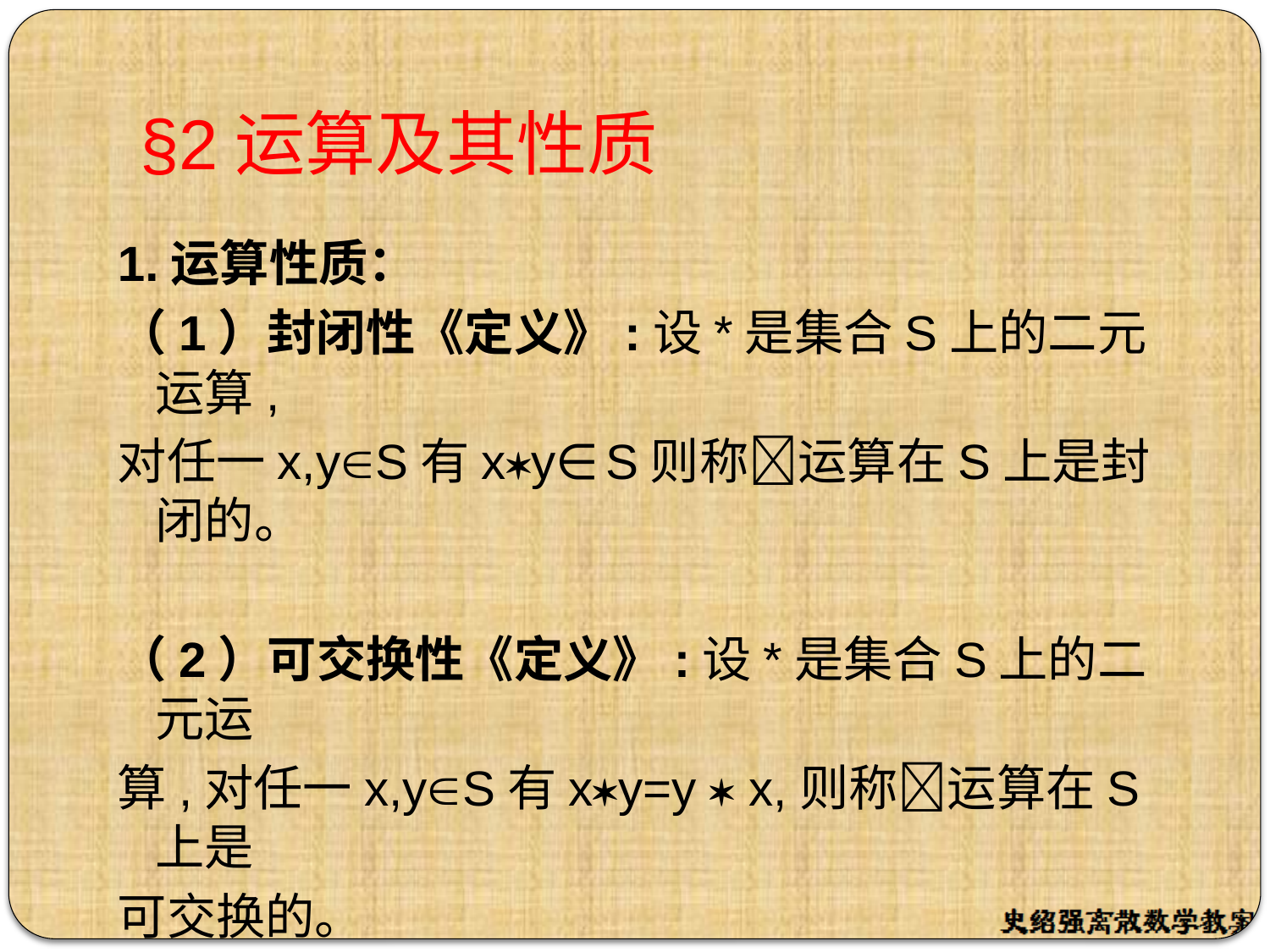

# §2运算及其性质
1.运算性质：
（1）封闭性《定义》:设*是集合S上的二元运算,
对任一x,y∈S有x∗y∈S则称∗运算在S上是封闭的。

（2）可交换性《定义》:设*是集合S上的二元运
算,对任一x,y∈S有x∗y=y ∗ x,则称∗运算在S上是
可交换的。